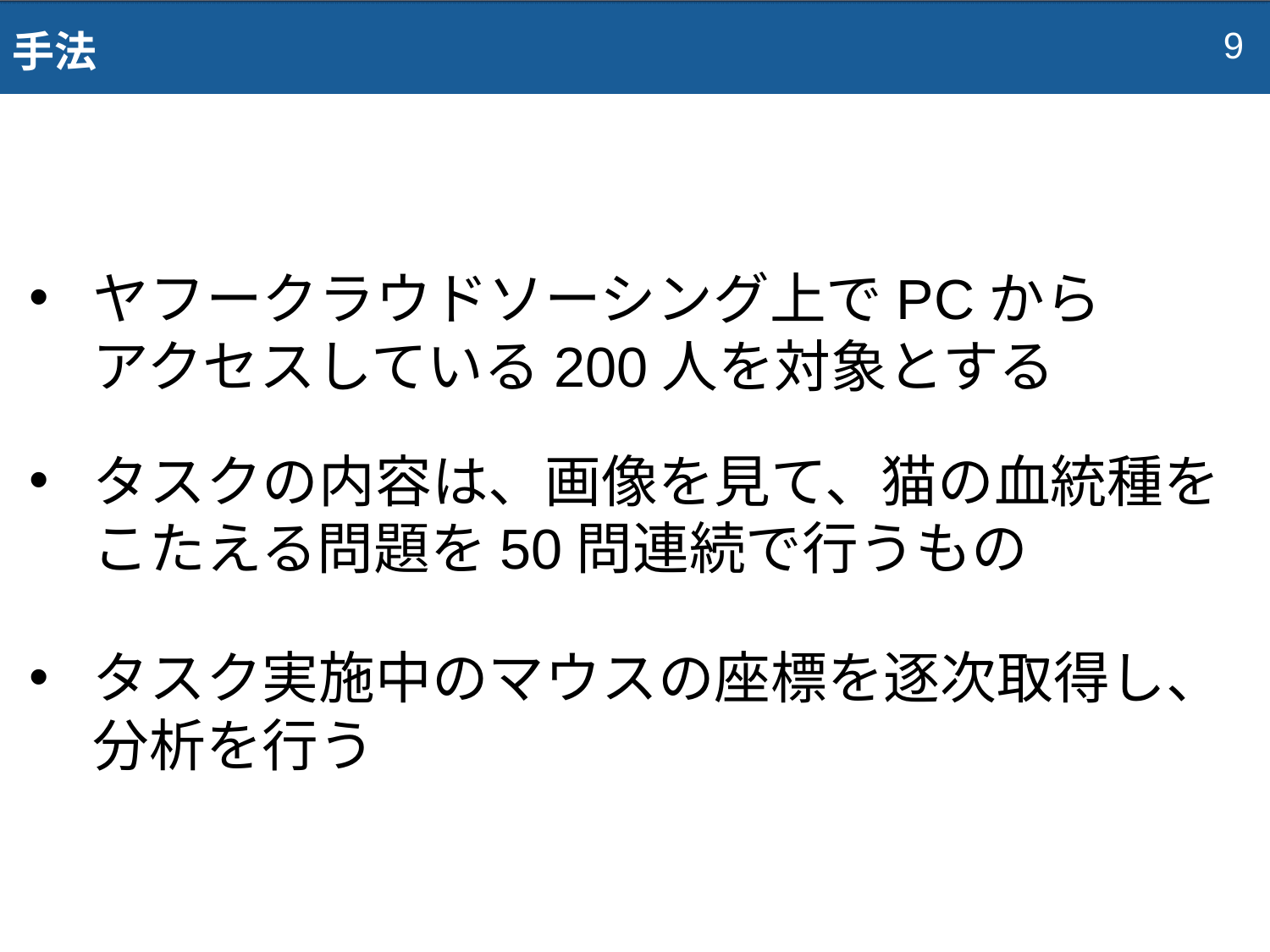

手法
9
ヤフークラウドソーシング上でPCからアクセスしている200人を対象とする
タスクの内容は、画像を見て、猫の血統種をこたえる問題を50問連続で行うもの
タスク実施中のマウスの座標を逐次取得し、分析を行う